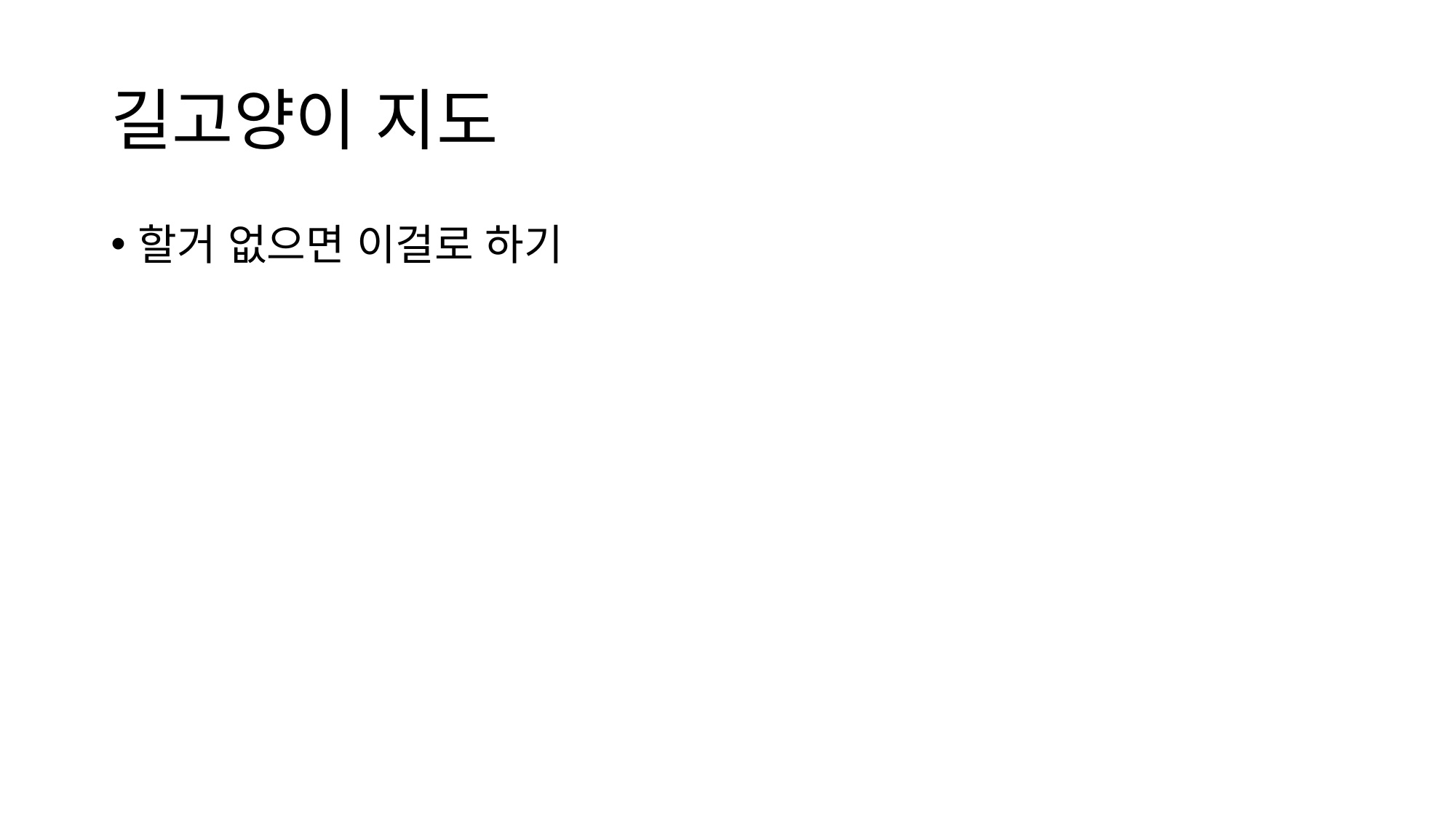

# 길고양이 지도
할거 없으면 이걸로 하기